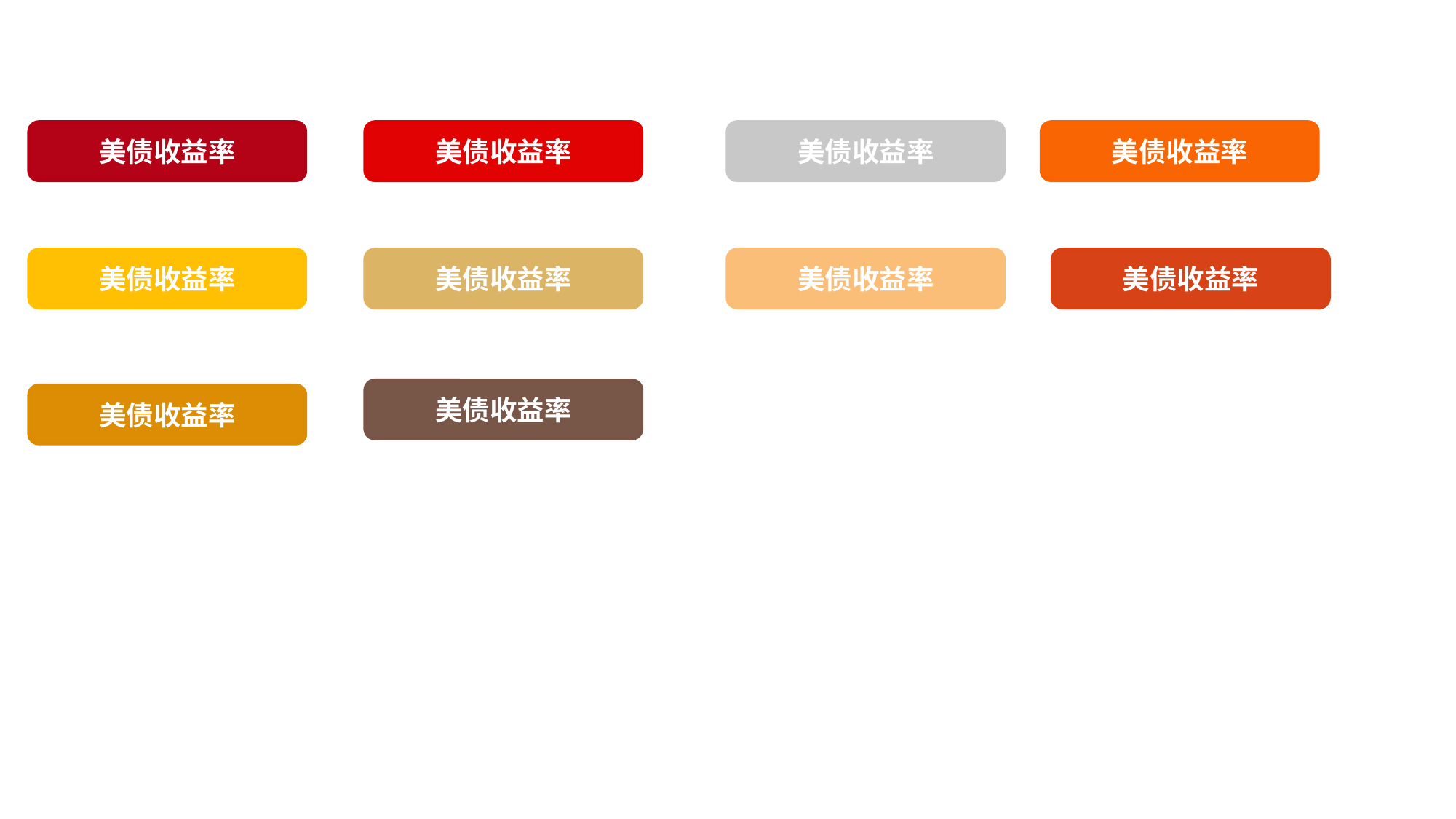

美债收益率
美债收益率
美债收益率
美债收益率
美债收益率
美债收益率
美债收益率
美债收益率
美债收益率
美债收益率